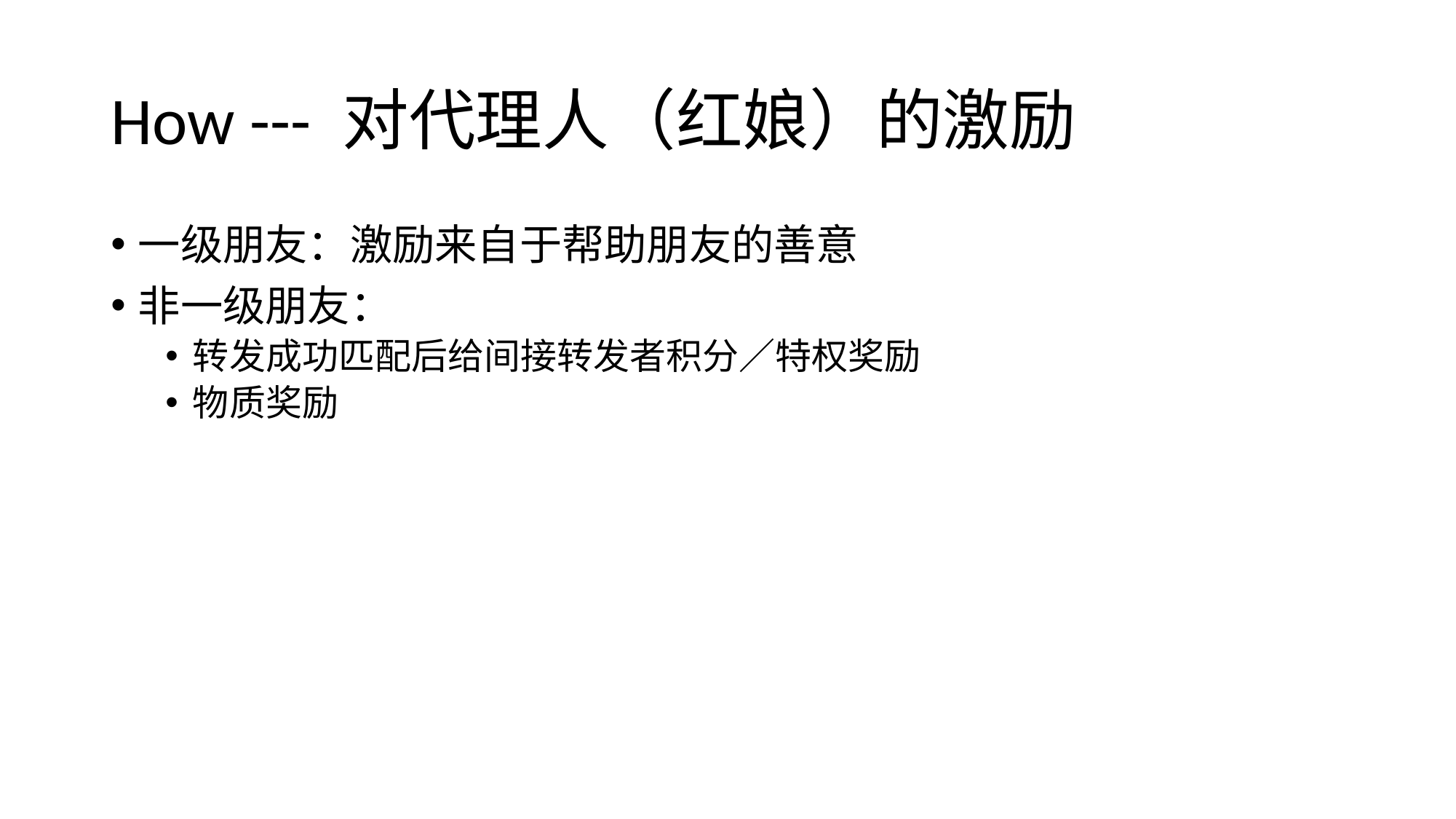

# How --- 对代理人（红娘）的激励
一级朋友：激励来自于帮助朋友的善意
非一级朋友：
转发成功匹配后给间接转发者积分／特权奖励
物质奖励